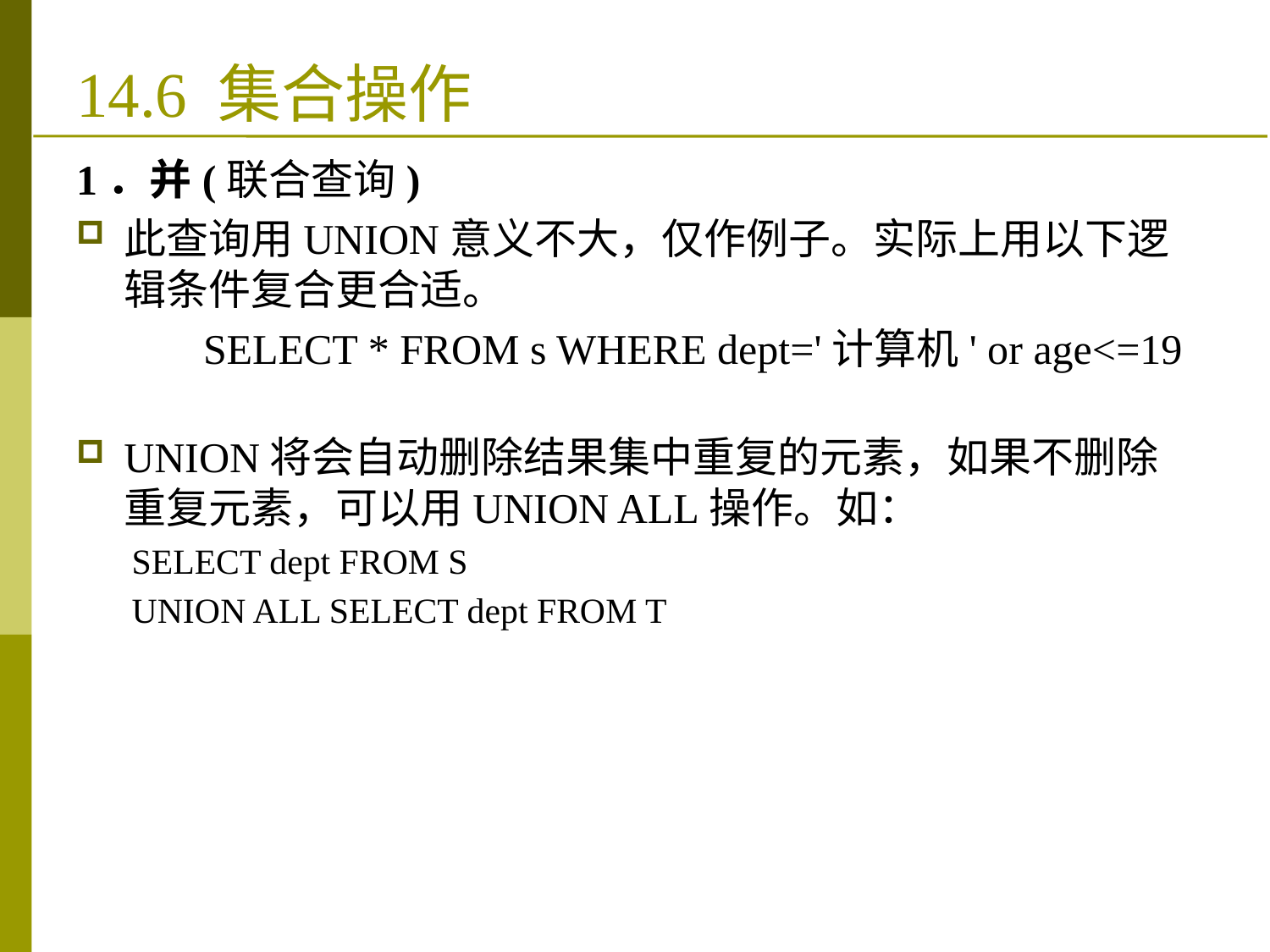

# 14.6 集合操作
1．并(联合查询)
此查询用UNION意义不大，仅作例子。实际上用以下逻辑条件复合更合适。
	SELECT * FROM s WHERE dept='计算机' or age<=19

UNION将会自动删除结果集中重复的元素，如果不删除重复元素，可以用UNION ALL操作。如：
SELECT dept FROM S
UNION ALL SELECT dept FROM T